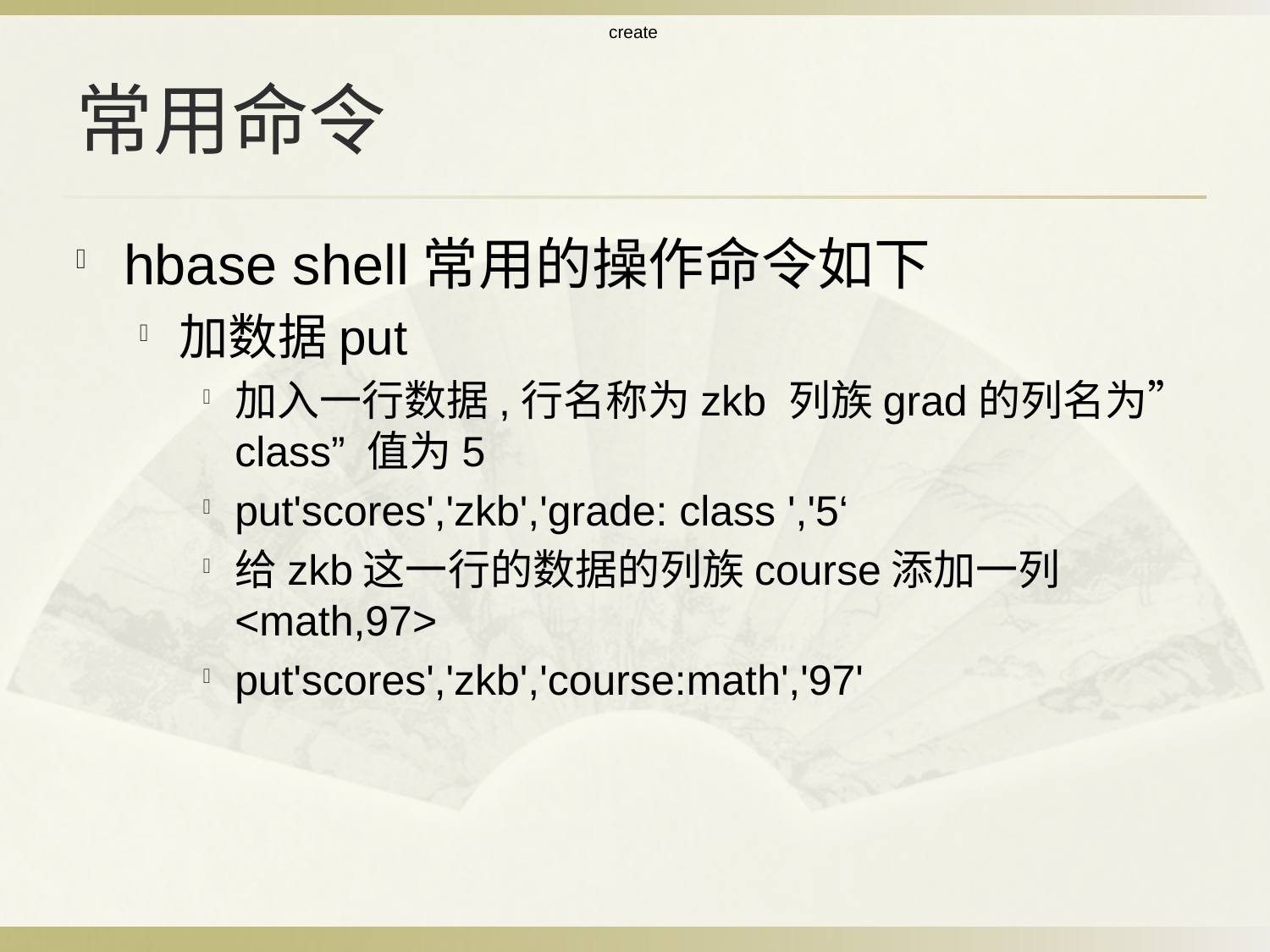

create
# 常用命令
hbase shell常用的操作命令如下
加数据put
加入一行数据,行名称为zkb 列族grad的列名为”class” 值为5
put'scores','zkb','grade: class ','5‘
给zkb这一行的数据的列族course添加一列<math,97>
put'scores','zkb','course:math','97'